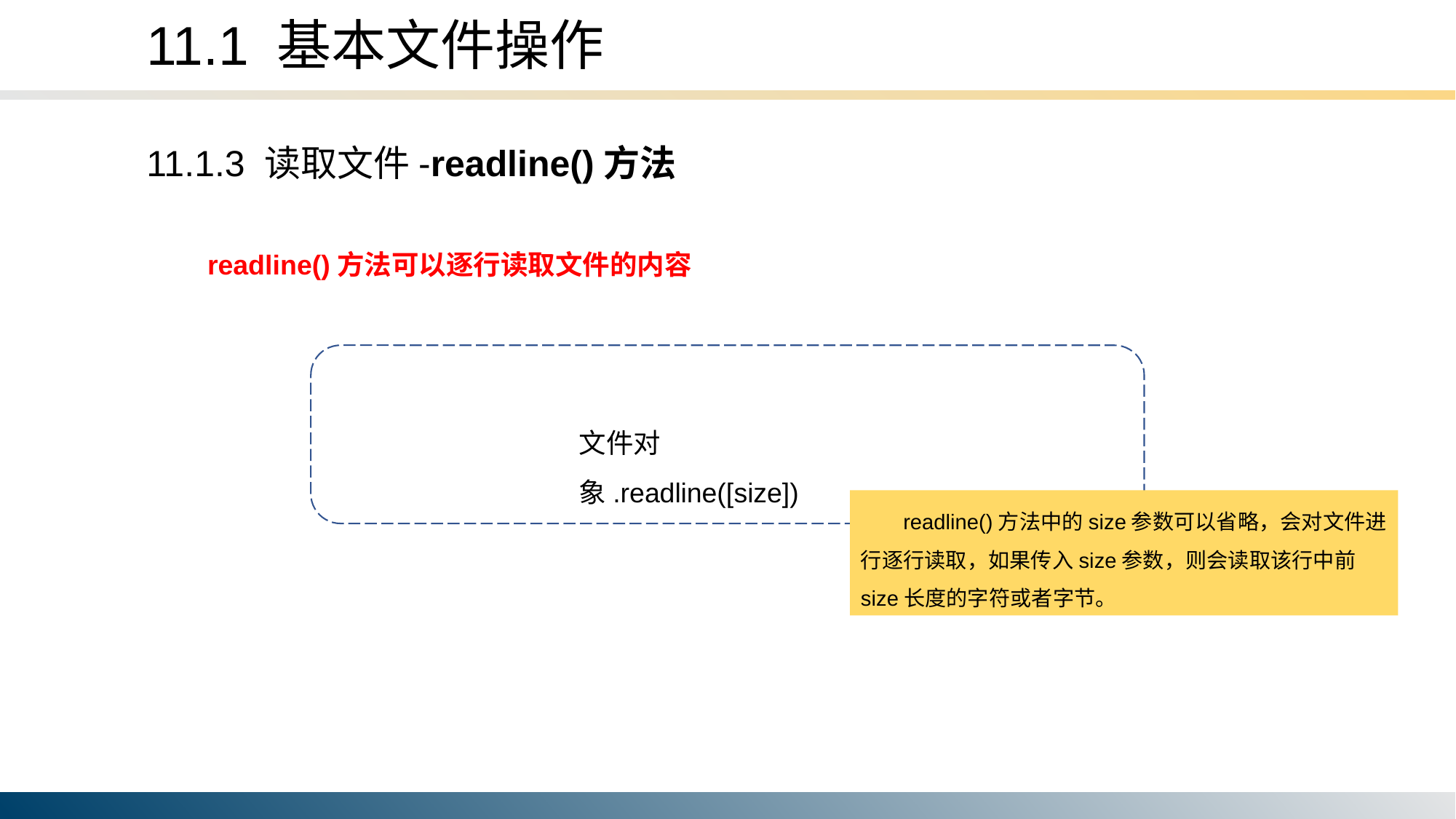

11.1 基本文件操作
11.1.3 读取文件-readline()方法
readline()方法可以逐行读取文件的内容

文件对象.readline([size])
readline()方法中的size参数可以省略，会对文件进行逐行读取，如果传入size参数，则会读取该行中前size长度的字符或者字节。